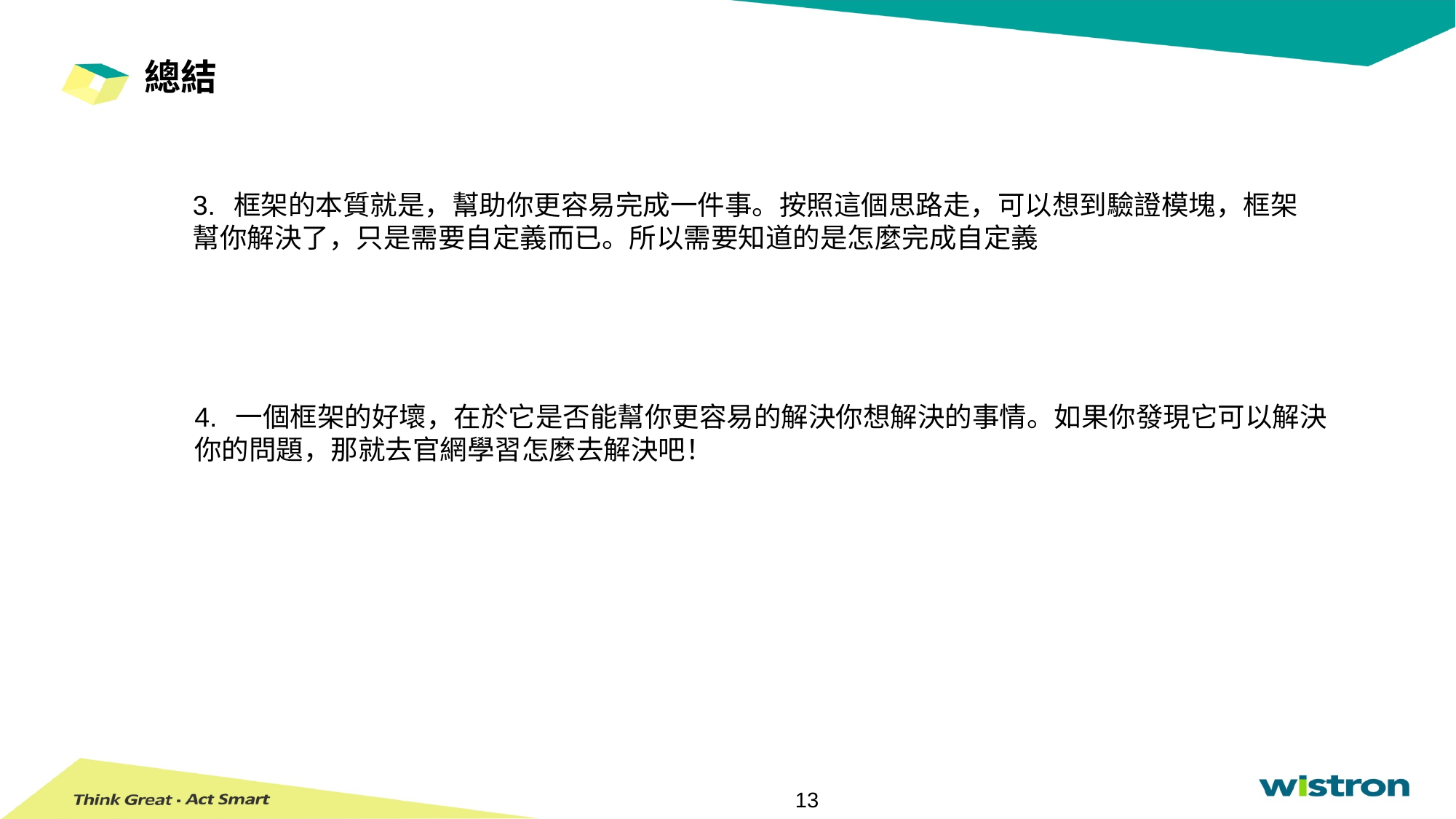

# 總結
框架的本質就是，幫助你更容易完成一件事。按照這個思路走，可以想到驗證模塊，框架
幫你解決了，只是需要自定義而已。所以需要知道的是怎麼完成自定義
一個框架的好壞，在於它是否能幫你更容易的解決你想解決的事情。如果你發現它可以解決
你的問題，那就去官網學習怎麼去解決吧！